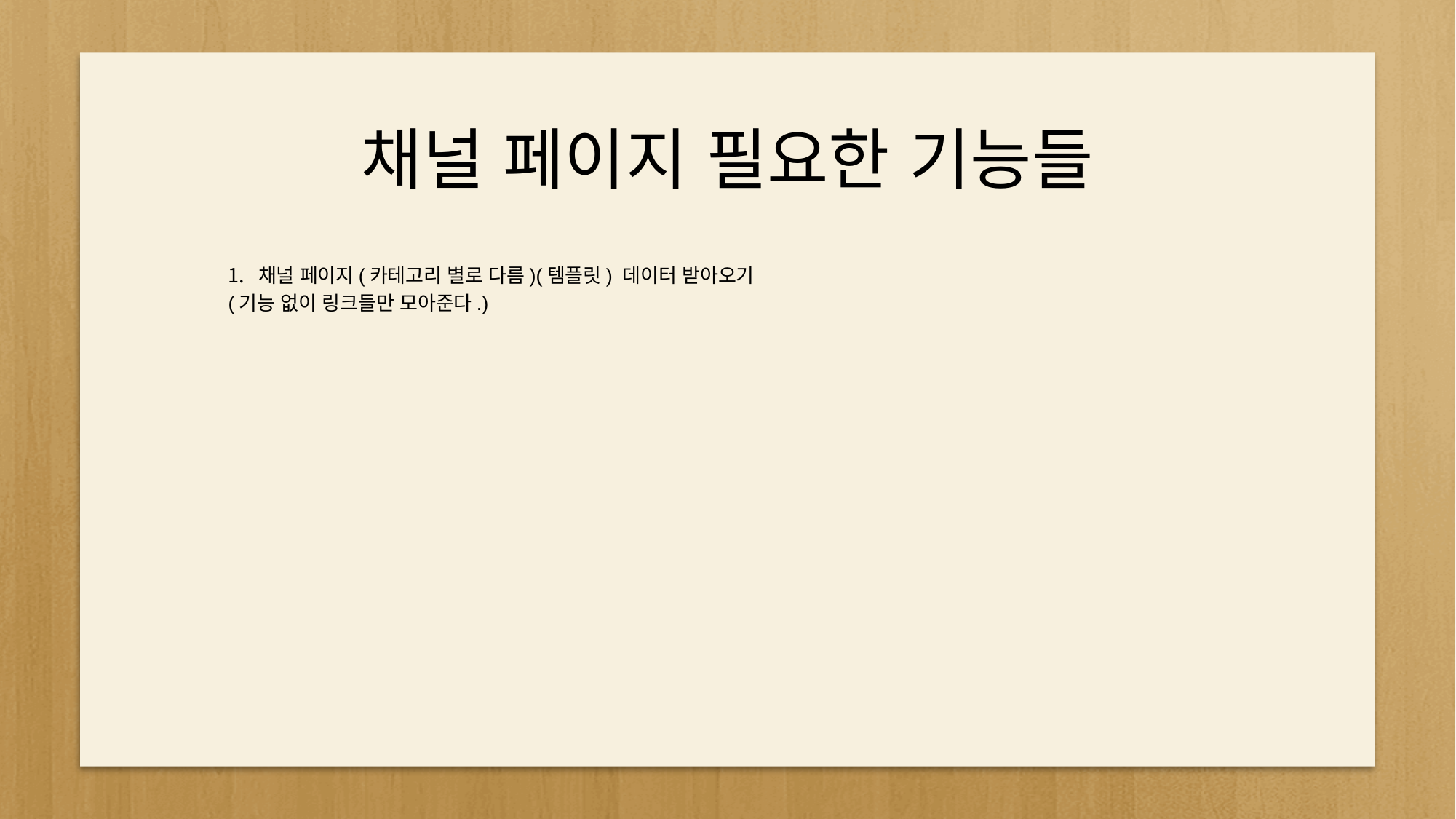

# 채널 페이지 필요한 기능들
채널 페이지(카테고리 별로 다름)(템플릿) 데이터 받아오기
(기능 없이 링크들만 모아준다.)